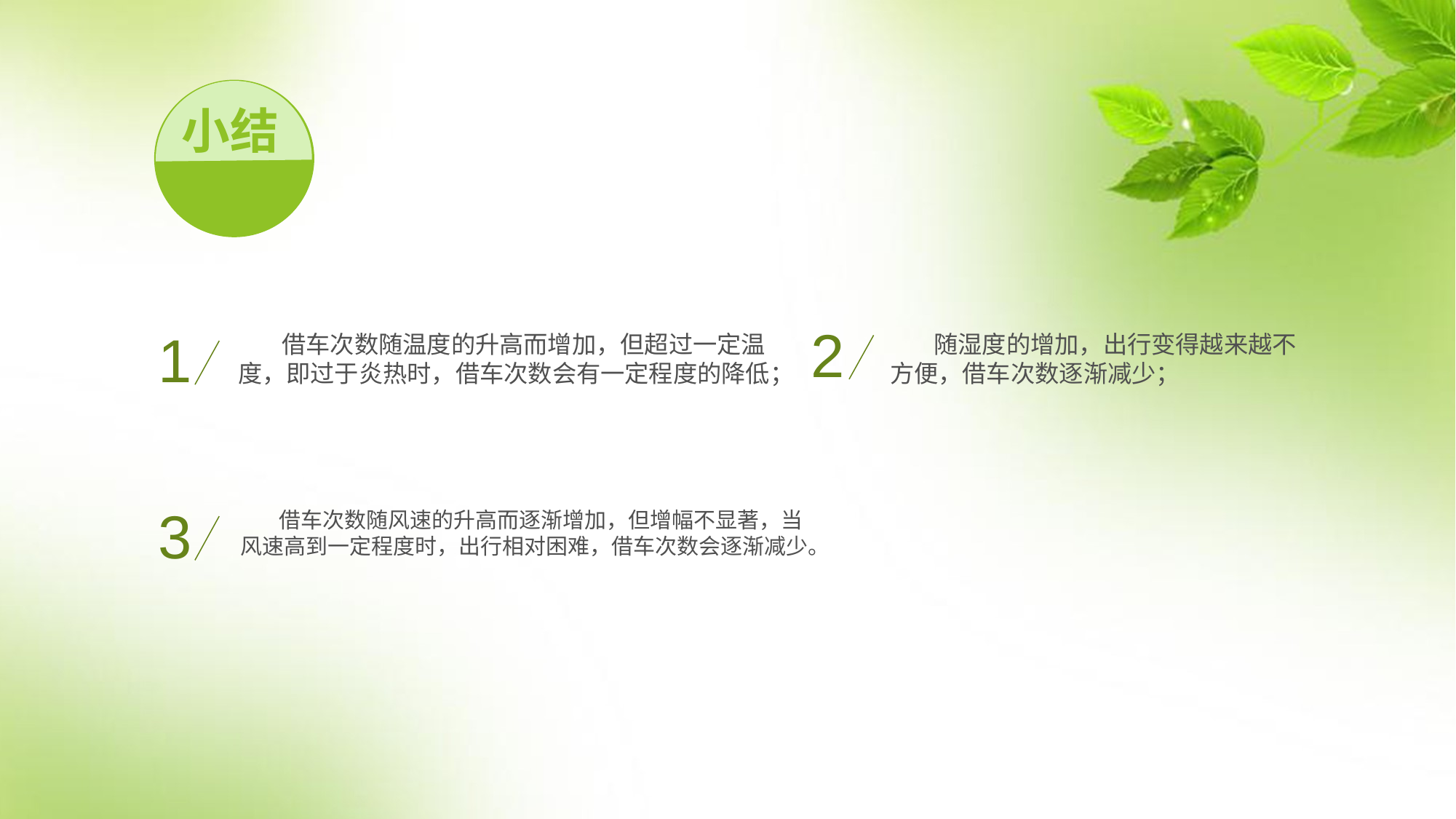

小结
2

1

       借车次数随温度的升高而增加，但超过一定温度，即过于炎热时，借车次数会有一定程度的降低；
       随湿度的增加，出行变得越来越不方便，借车次数逐渐减少；
3

       借车次数随风速的升高而逐渐增加，但增幅不显著，当风速高到一定程度时，出行相对困难，借车次数会逐渐减少。